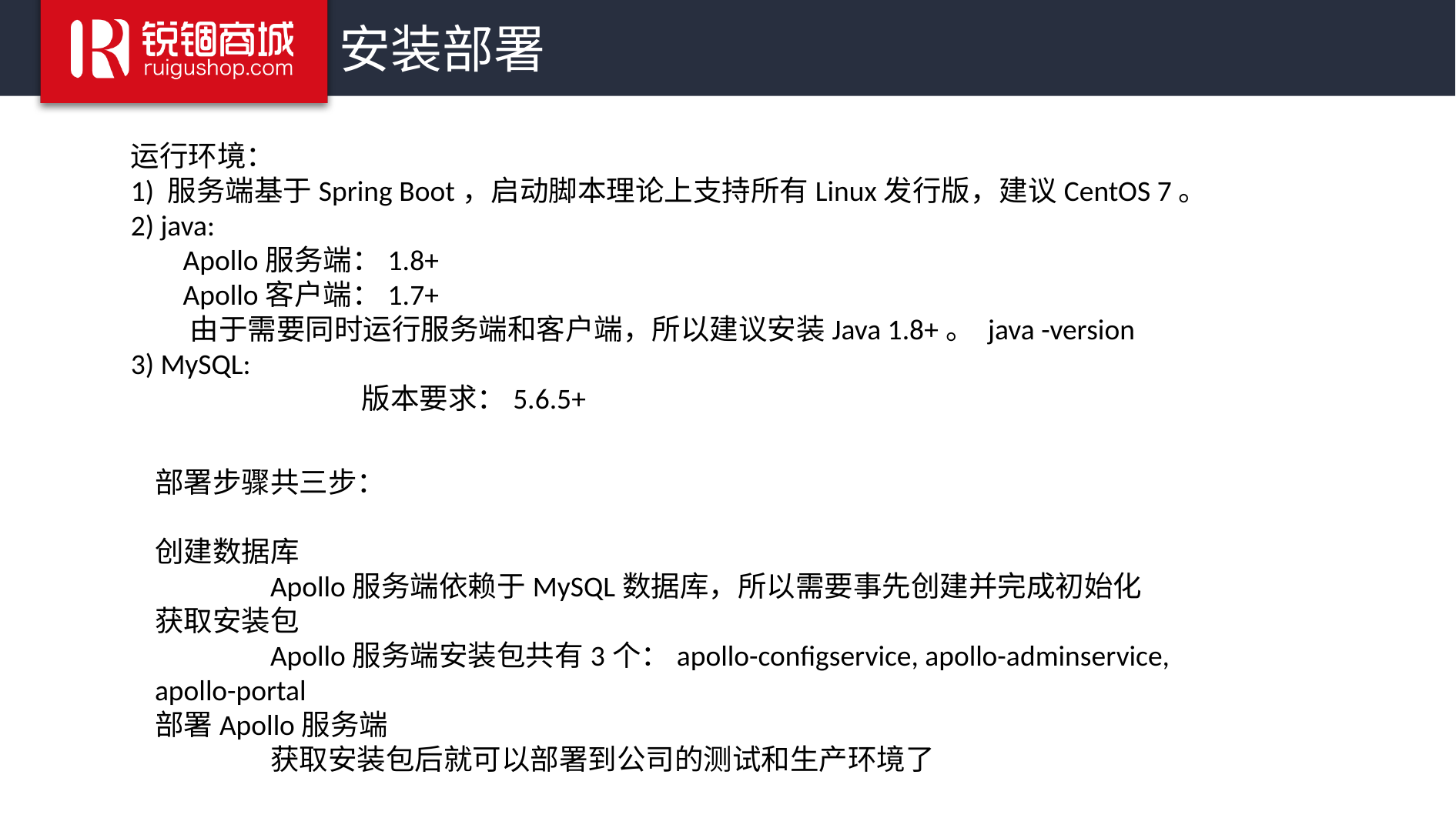

# 安装部署
运行环境：
1) 服务端基于Spring Boot，启动脚本理论上支持所有Linux发行版，建议CentOS 7。
2) java:
        Apollo服务端：1.8+
        Apollo客户端：1.7+
        由于需要同时运行服务端和客户端，所以建议安装Java 1.8+。 java -version
3) MySQL:
		版本要求：5.6.5+
部署步骤共三步：

创建数据库
	Apollo服务端依赖于MySQL数据库，所以需要事先创建并完成初始化
获取安装包
 	Apollo服务端安装包共有3个：apollo-configservice, apollo-adminservice, apollo-portal
部署Apollo服务端
	获取安装包后就可以部署到公司的测试和生产环境了